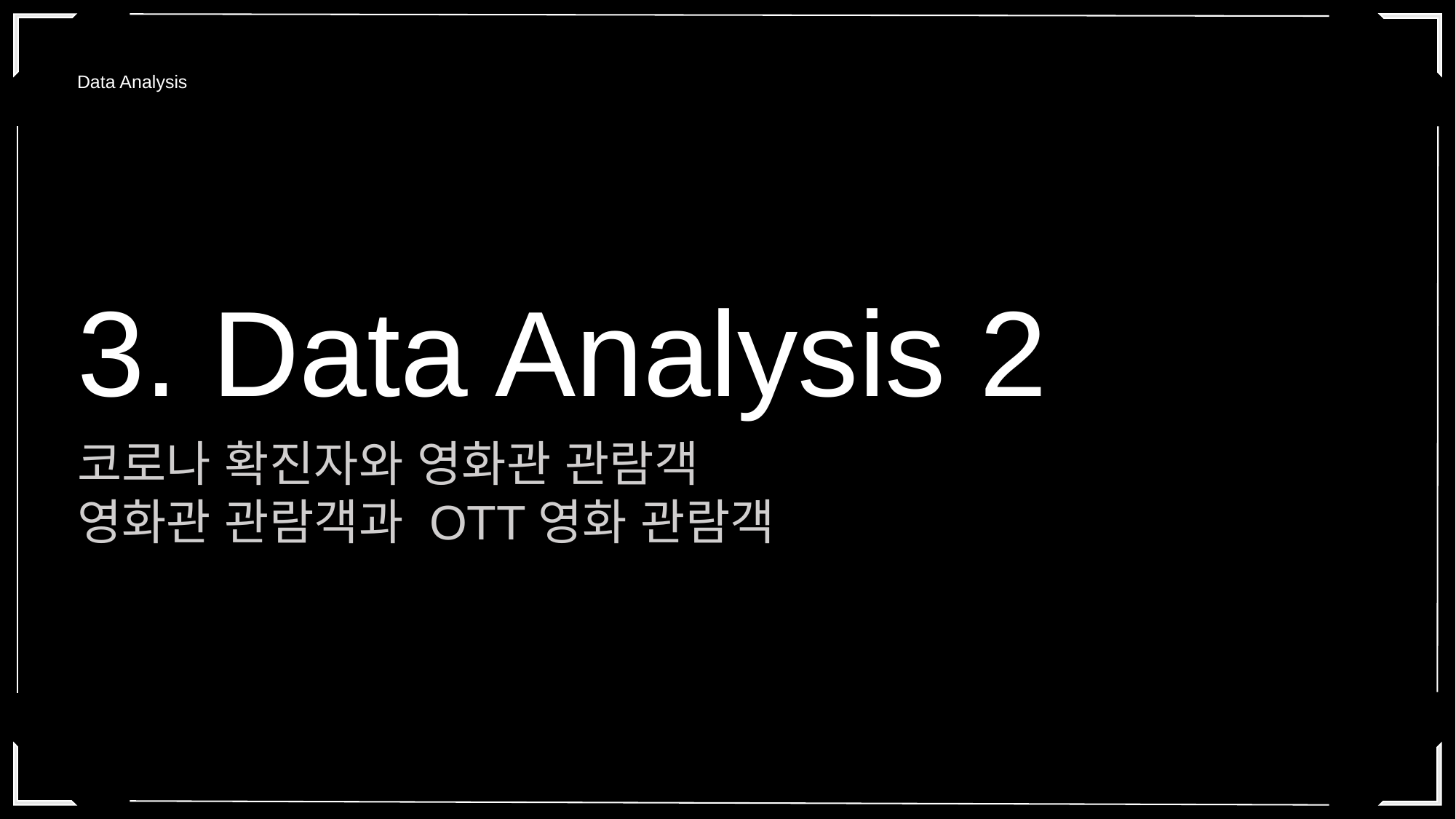

Data Analysis
3. Data Analysis 2
코로나 확진자와 영화관 관람객
영화관 관람객과 OTT영화 관람객